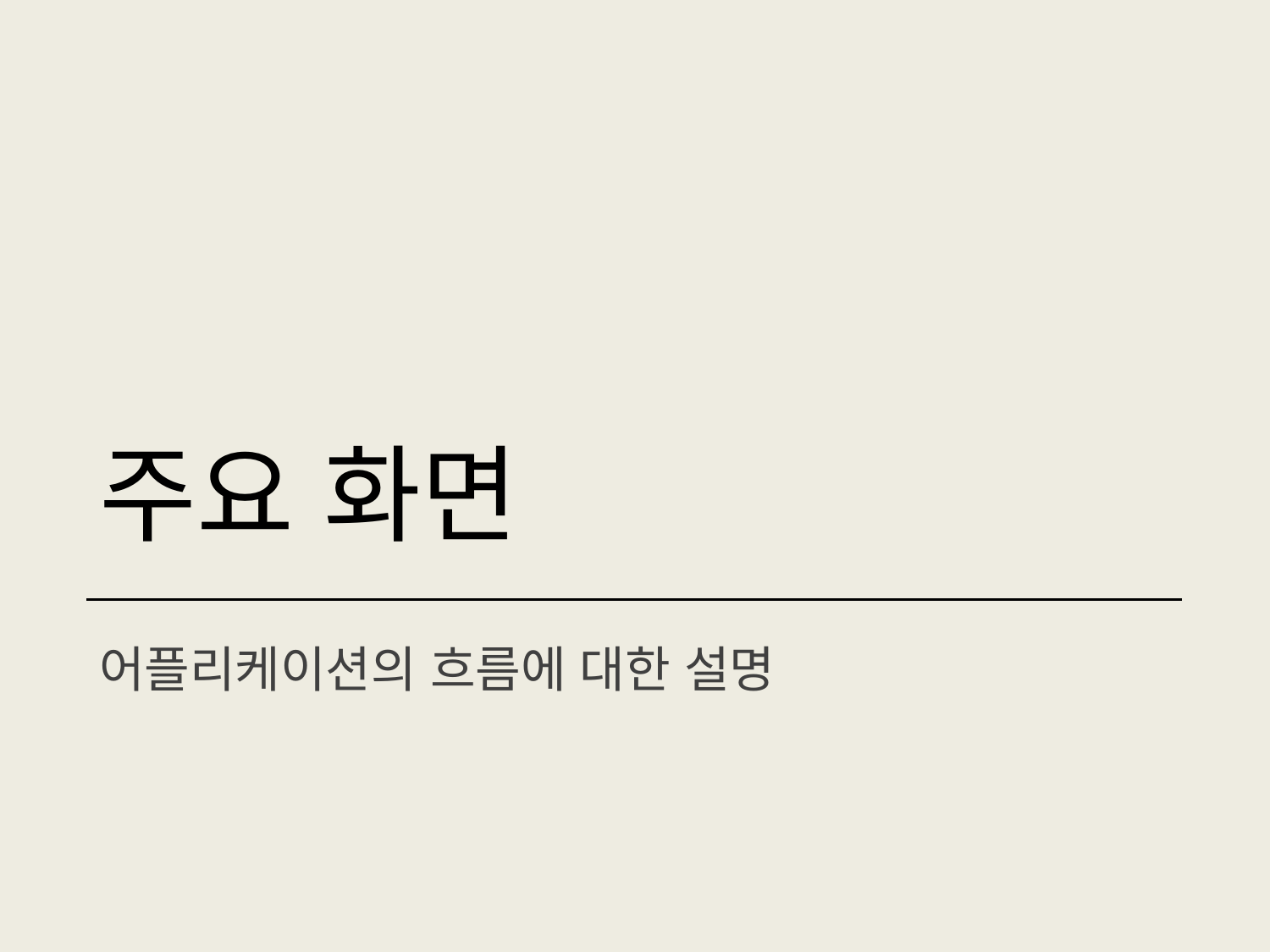

# 주요 화면
어플리케이션의 흐름에 대한 설명